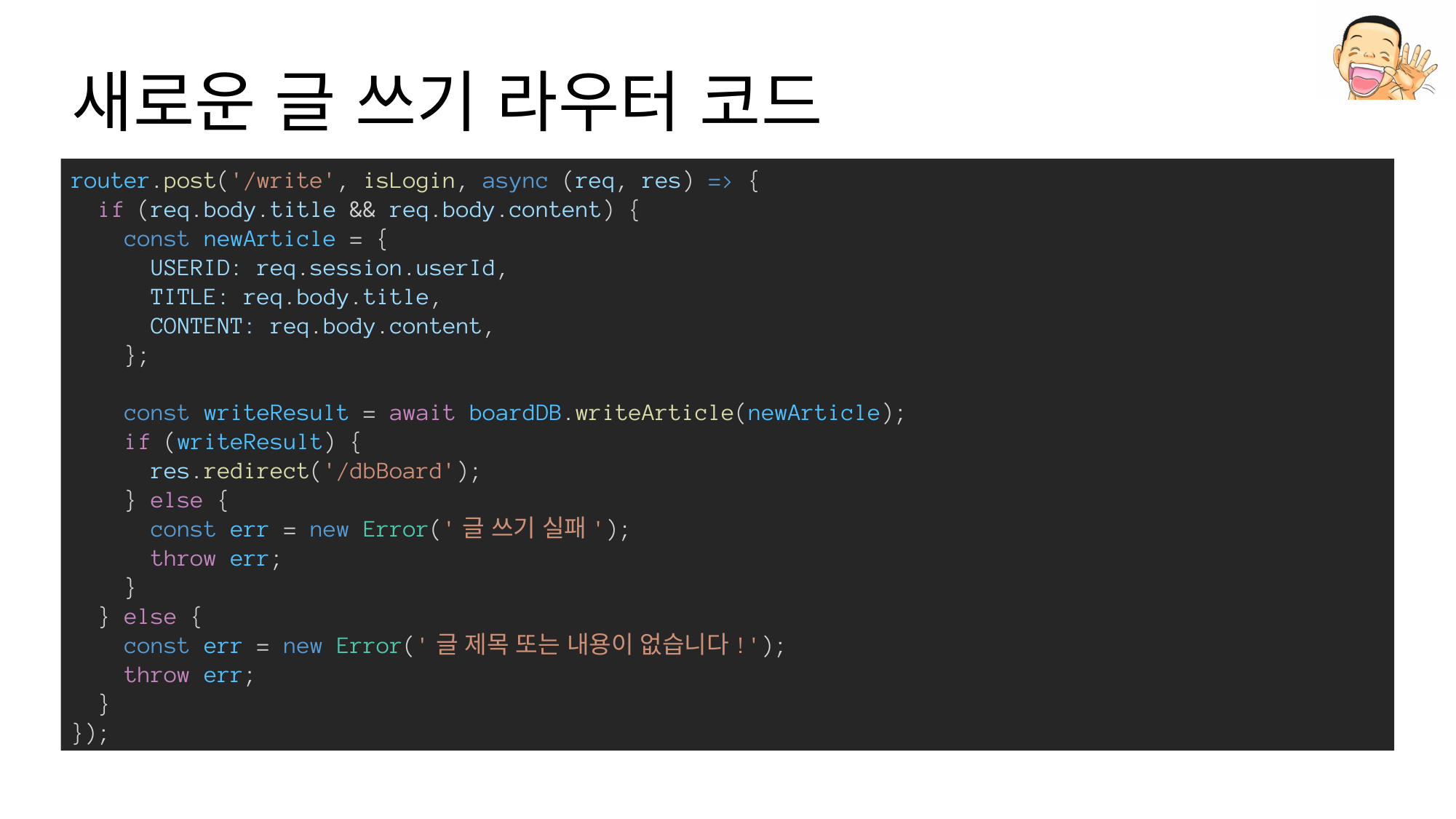

# 새로운 글 쓰기 라우터 코드
router.post('/write', isLogin, async (req, res) => {
  if (req.body.title && req.body.content) {
    const newArticle = {
      USERID: req.session.userId,
      TITLE: req.body.title,
      CONTENT: req.body.content,
    };
    const writeResult = await boardDB.writeArticle(newArticle);
    if (writeResult) {
      res.redirect('/dbBoard');
    } else {
      const err = new Error('글 쓰기 실패');
      throw err;
    }
  } else {
    const err = new Error('글 제목 또는 내용이 없습니다!');
    throw err;
  }
});